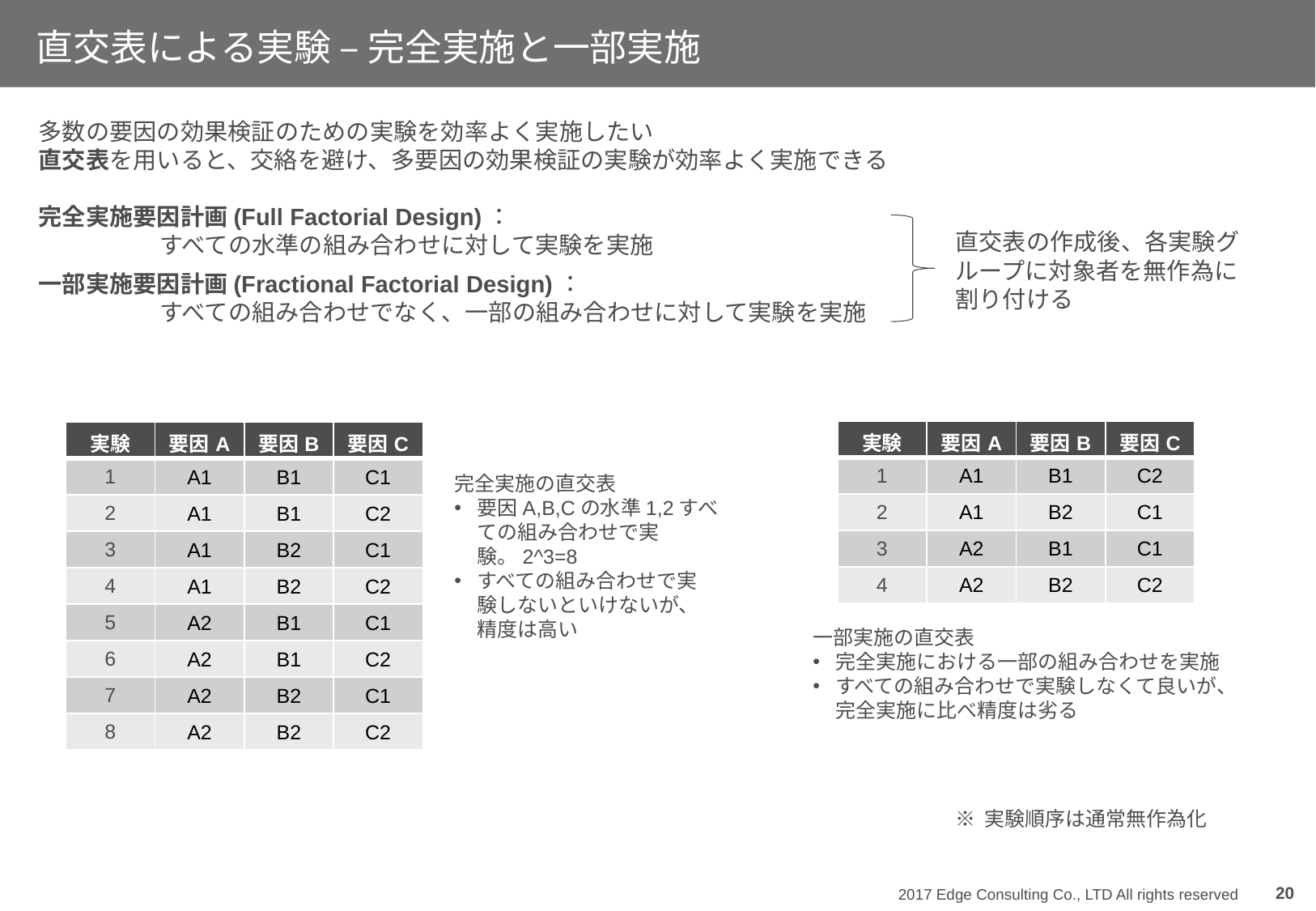

# 直交表による実験 – 完全実施と一部実施
多数の要因の効果検証のための実験を効率よく実施したい
直交表を用いると、交絡を避け、多要因の効果検証の実験が効率よく実施できる

完全実施要因計画(Full Factorial Design)：
	すべての水準の組み合わせに対して実験を実施

一部実施要因計画(Fractional Factorial Design)：
	すべての組み合わせでなく、一部の組み合わせに対して実験を実施

直交表の作成後、各実験グループに対象者を無作為に割り付ける
| 実験 | 要因A | 要因B | 要因C |
| --- | --- | --- | --- |
| 1 | A1 | B1 | C2 |
| 2 | A1 | B2 | C1 |
| 3 | A2 | B1 | C1 |
| 4 | A2 | B2 | C2 |
| 実験 | 要因A | 要因B | 要因C |
| --- | --- | --- | --- |
| 1 | A1 | B1 | C1 |
| 2 | A1 | B1 | C2 |
| 3 | A1 | B2 | C1 |
| 4 | A1 | B2 | C2 |
| 5 | A2 | B1 | C1 |
| 6 | A2 | B1 | C2 |
| 7 | A2 | B2 | C1 |
| 8 | A2 | B2 | C2 |
完全実施の直交表
要因A,B,Cの水準1,2すべての組み合わせで実験。2^3=8
すべての組み合わせで実験しないといけないが、精度は高い
一部実施の直交表
完全実施における一部の組み合わせを実施
すべての組み合わせで実験しなくて良いが、完全実施に比べ精度は劣る
※ 実験順序は通常無作為化
20